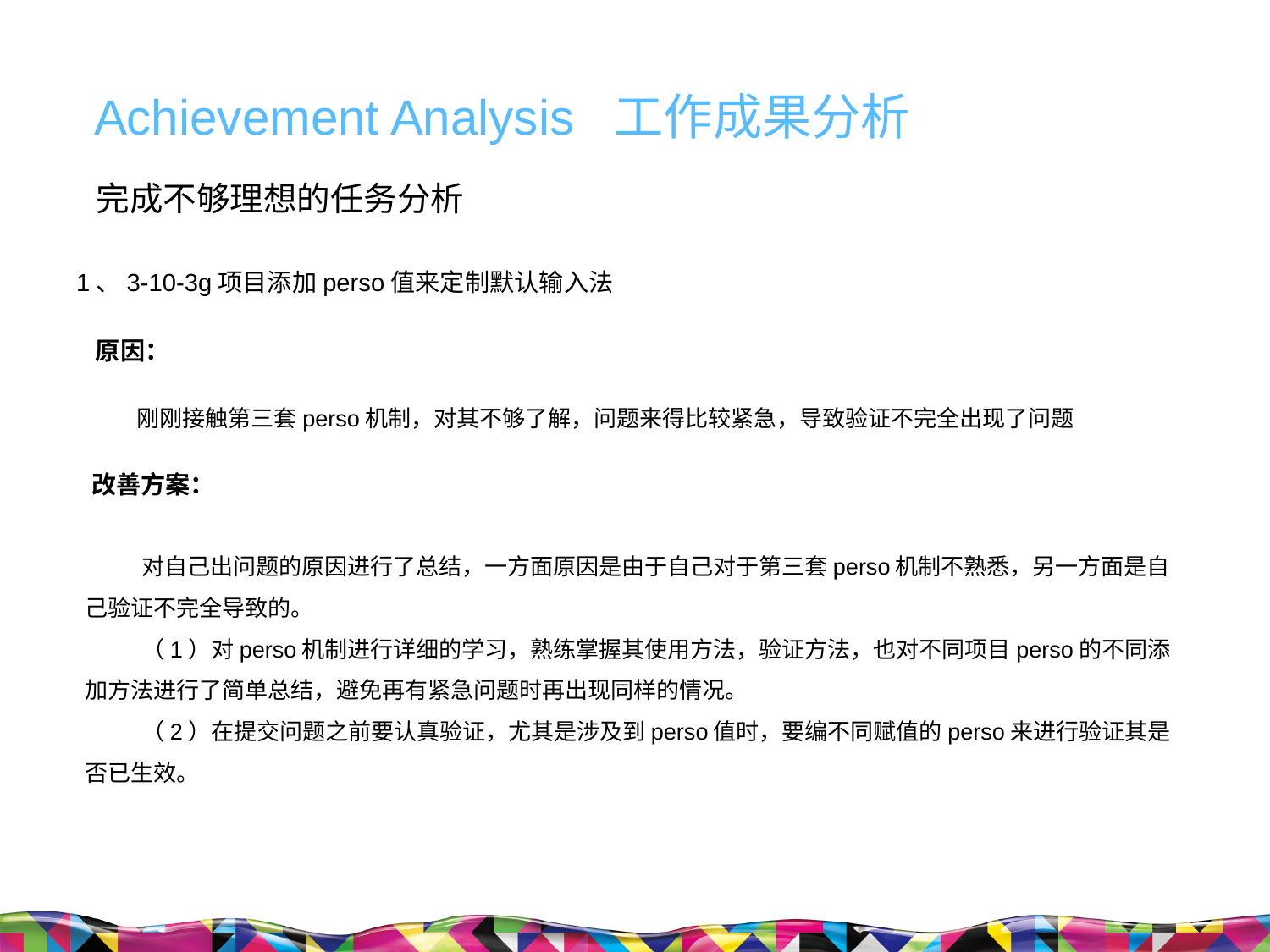

Achievement Analysis  工作成果分析
完成不够理想的任务分析
1、3-10-3g项目添加perso值来定制默认输入法
原因：
刚刚接触第三套perso机制，对其不够了解，问题来得比较紧急，导致验证不完全出现了问题
改善方案：
        对自己出问题的原因进行了总结，一方面原因是由于自己对于第三套perso机制不熟悉，另一方面是自己验证不完全导致的。
        （1）对perso机制进行详细的学习，熟练掌握其使用方法，验证方法，也对不同项目perso的不同添加方法进行了简单总结，避免再有紧急问题时再出现同样的情况。
        （2）在提交问题之前要认真验证，尤其是涉及到perso值时，要编不同赋值的perso来进行验证其是否已生效。